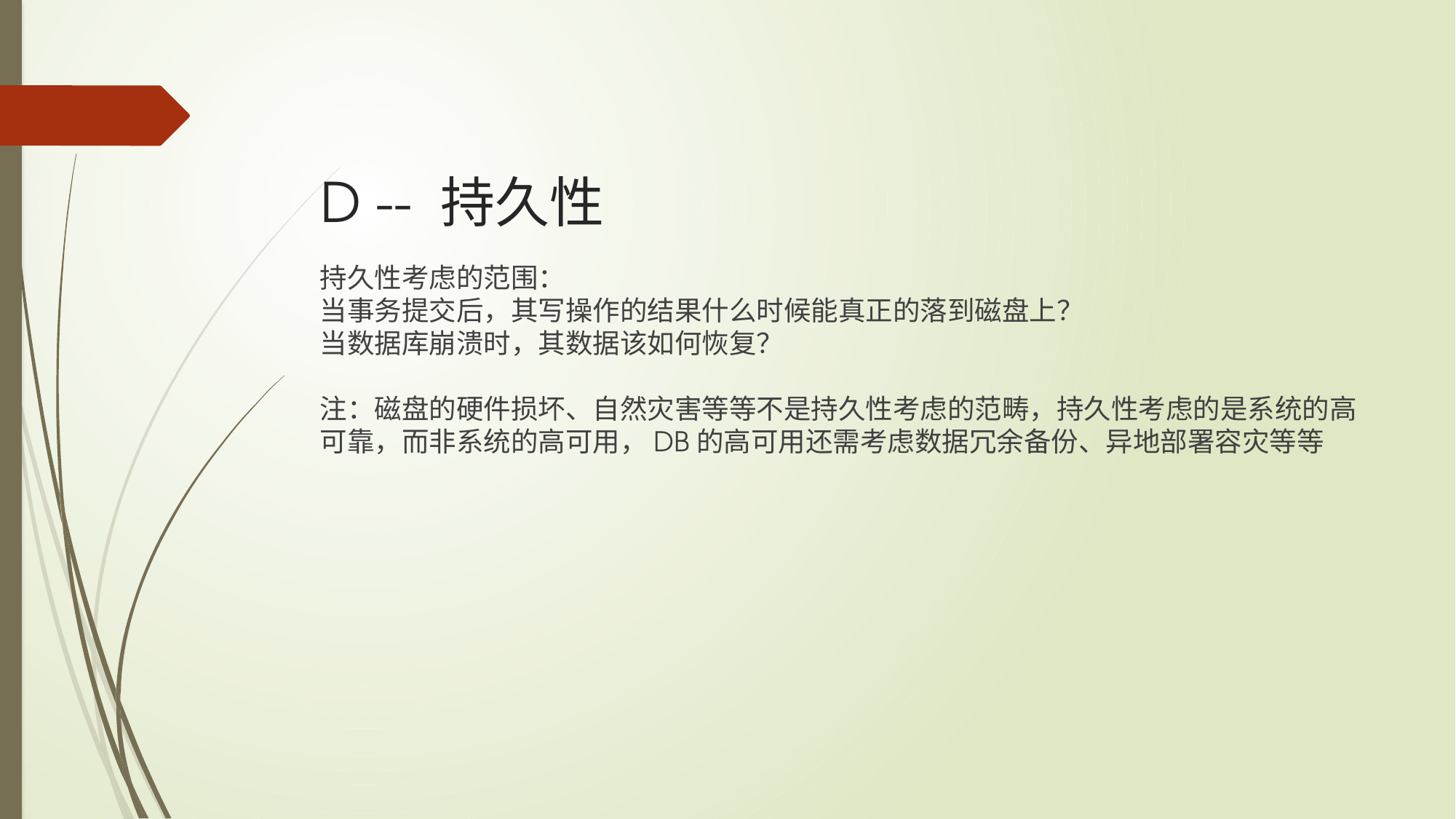

# D -- 持久性
持久性考虑的范围：
当事务提交后，其写操作的结果什么时候能真正的落到磁盘上？
当数据库崩溃时，其数据该如何恢复？

注：磁盘的硬件损坏、自然灾害等等不是持久性考虑的范畴，持久性考虑的是系统的高可靠，而非系统的高可用，DB的高可用还需考虑数据冗余备份、异地部署容灾等等